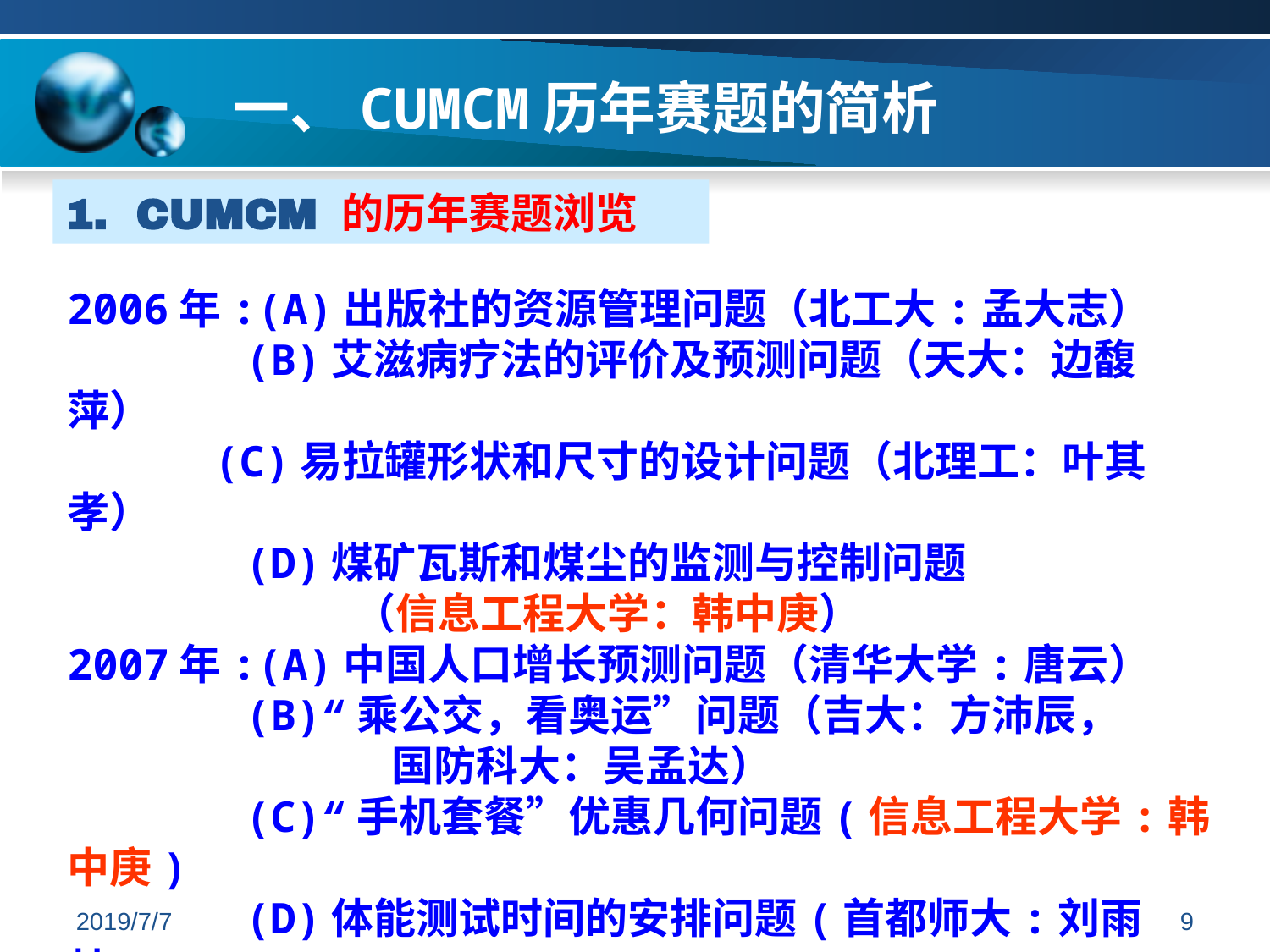

一、CUMCM历年赛题的简析
1.  CUMCM 的历年赛题浏览
2006年:(A)出版社的资源管理问题（北工大:孟大志）
       (B)艾滋病疗法的评价及预测问题（天大：边馥萍）
　　　 (C)易拉罐形状和尺寸的设计问题（北理工：叶其孝）
       (D)煤矿瓦斯和煤尘的监测与控制问题
                             （信息工程大学：韩中庚）
2007年:(A)中国人口增长预测问题（清华大学:唐云）
       (B)“乘公交，看奥运”问题（吉大：方沛辰，
                                 国防科大：吴孟达）
       (C)“手机套餐”优惠几何问题(信息工程大学:韩中庚)
       (D)体能测试时间的安排问题(首都师大:刘雨林)

2019/7/7
9